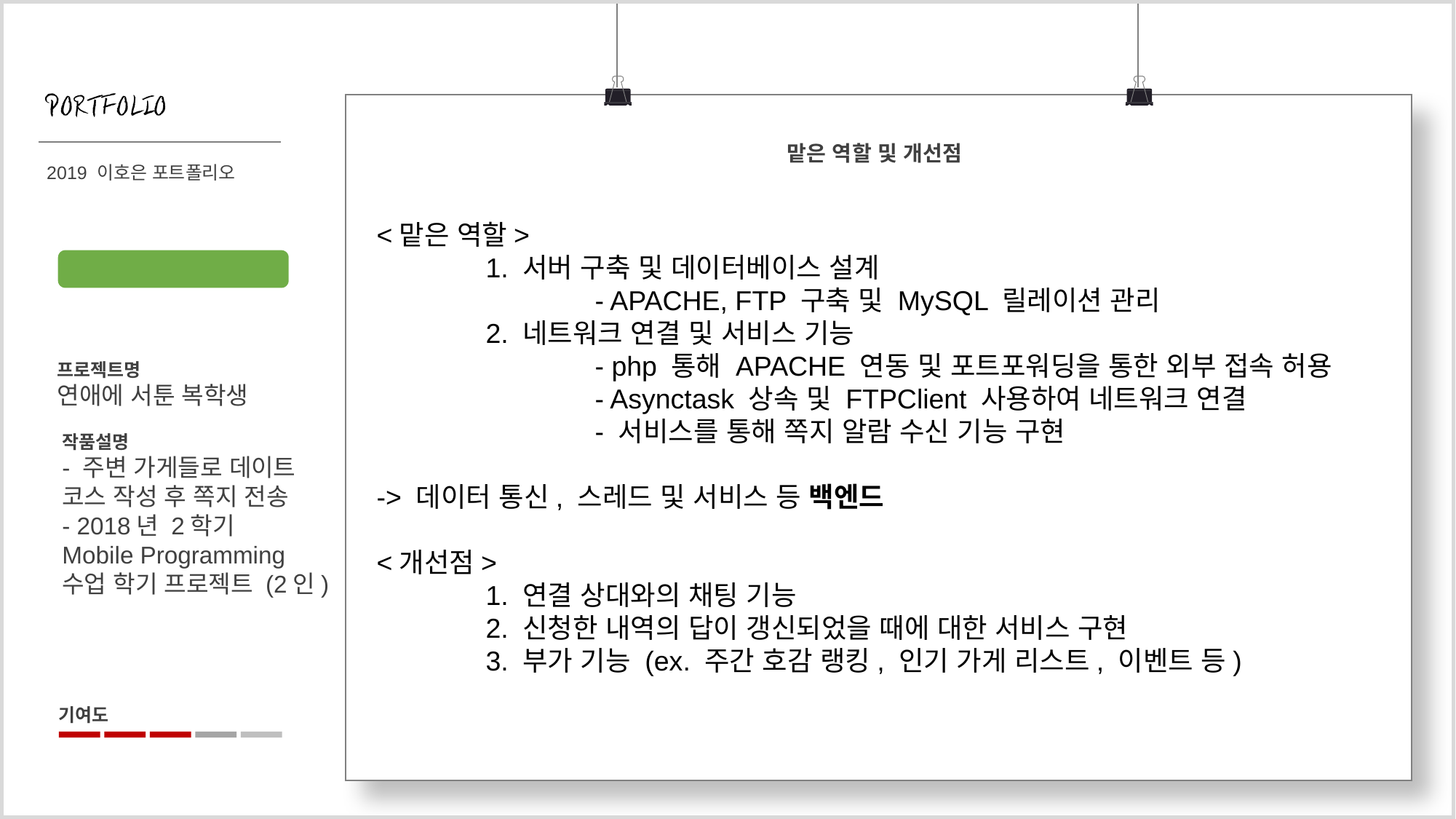

맡은 역할 및 개선점
<맡은 역할>
	1. 서버 구축 및 데이터베이스 설계
		- APACHE, FTP 구축 및 MySQL 릴레이션 관리
	2. 네트워크 연결 및 서비스 기능
		- php 통해 APACHE 연동 및 포트포워딩을 통한 외부 접속 허용
		- Asynctask 상속 및 FTPClient 사용하여 네트워크 연결
		- 서비스를 통해 쪽지 알람 수신 기능 구현

-> 데이터 통신, 스레드 및 서비스 등 백엔드

<개선점>
	1. 연결 상대와의 채팅 기능
	2. 신청한 내역의 답이 갱신되었을 때에 대한 서비스 구현
	3. 부가 기능 (ex. 주간 호감 랭킹, 인기 가게 리스트, 이벤트 등)

#4. 매칭 어플리케이션
프로젝트명
연애에 서툰 복학생
작품설명
- 주변 가게들로 데이트 코스 작성 후 쪽지 전송
- 2018년 2학기    Mobile Programming  수업 학기 프로젝트 (2인)
기여도